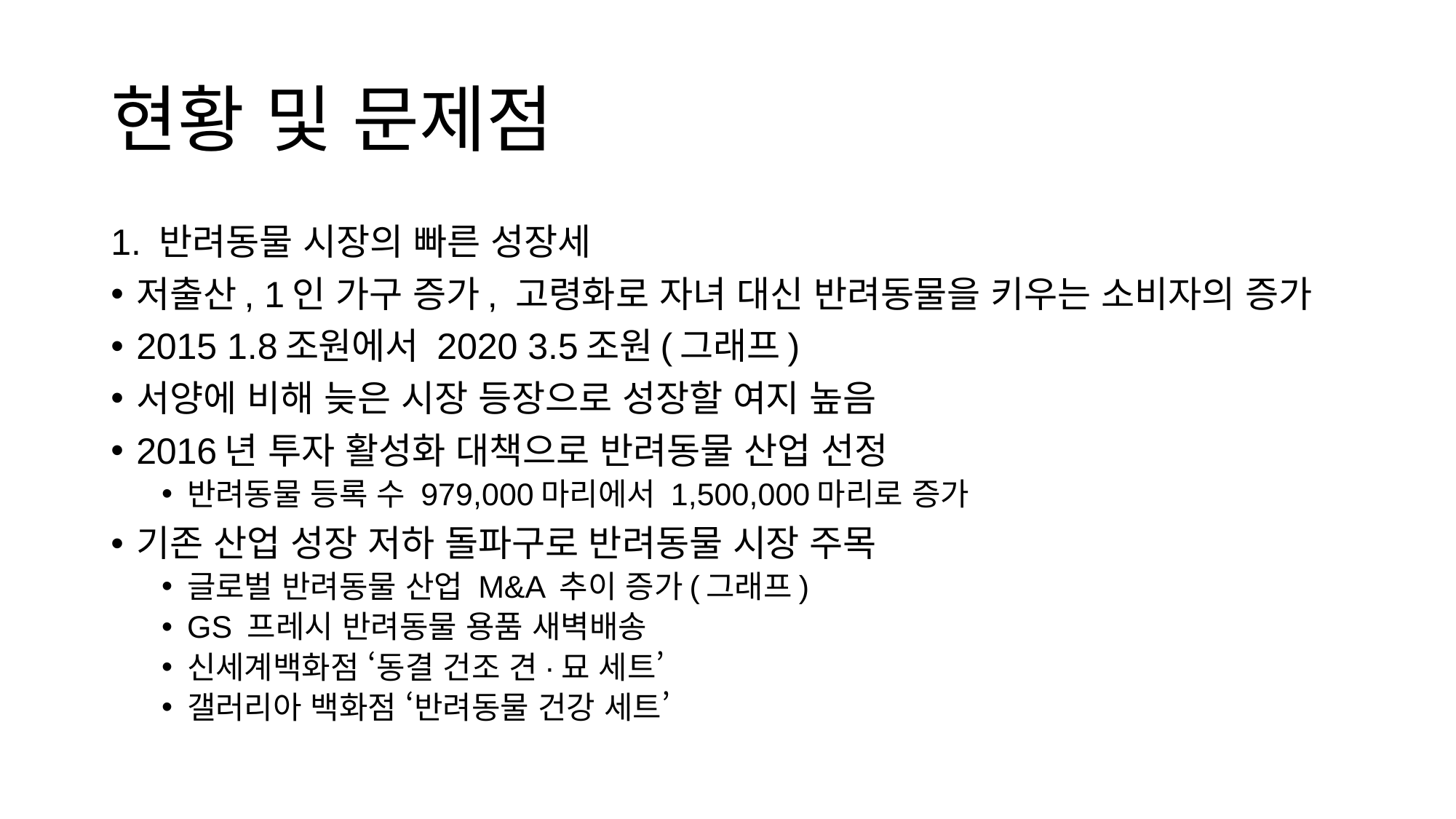

# 현황 및 문제점
1. 반려동물 시장의 빠른 성장세
저출산, 1인 가구 증가, 고령화로 자녀 대신 반려동물을 키우는 소비자의 증가
2015 1.8조원에서 2020 3.5조원(그래프)
서양에 비해 늦은 시장 등장으로 성장할 여지 높음
2016년 투자 활성화 대책으로 반려동물 산업 선정
반려동물 등록 수 979,000마리에서 1,500,000마리로 증가
기존 산업 성장 저하 돌파구로 반려동물 시장 주목
글로벌 반려동물 산업 M&A 추이 증가(그래프)
GS 프레시 반려동물 용품 새벽배송
신세계백화점 ‘동결 건조 견·묘 세트’
갤러리아 백화점 ‘반려동물 건강 세트’